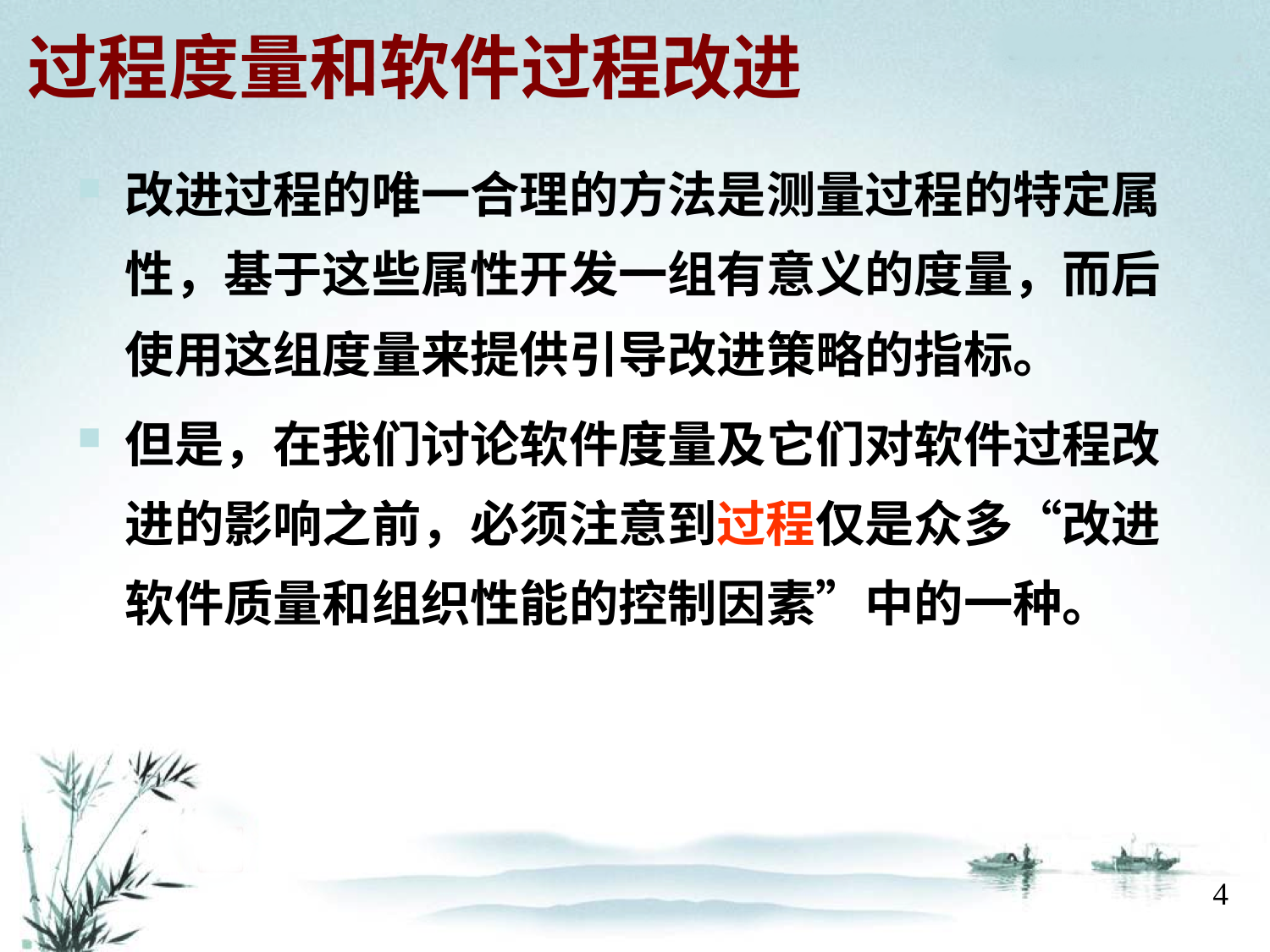

# 过程度量和软件过程改进
改进过程的唯一合理的方法是测量过程的特定属性，基于这些属性开发一组有意义的度量，而后使用这组度量来提供引导改进策略的指标。
但是，在我们讨论软件度量及它们对软件过程改进的影响之前，必须注意到过程仅是众多“改进软件质量和组织性能的控制因素”中的一种。
4